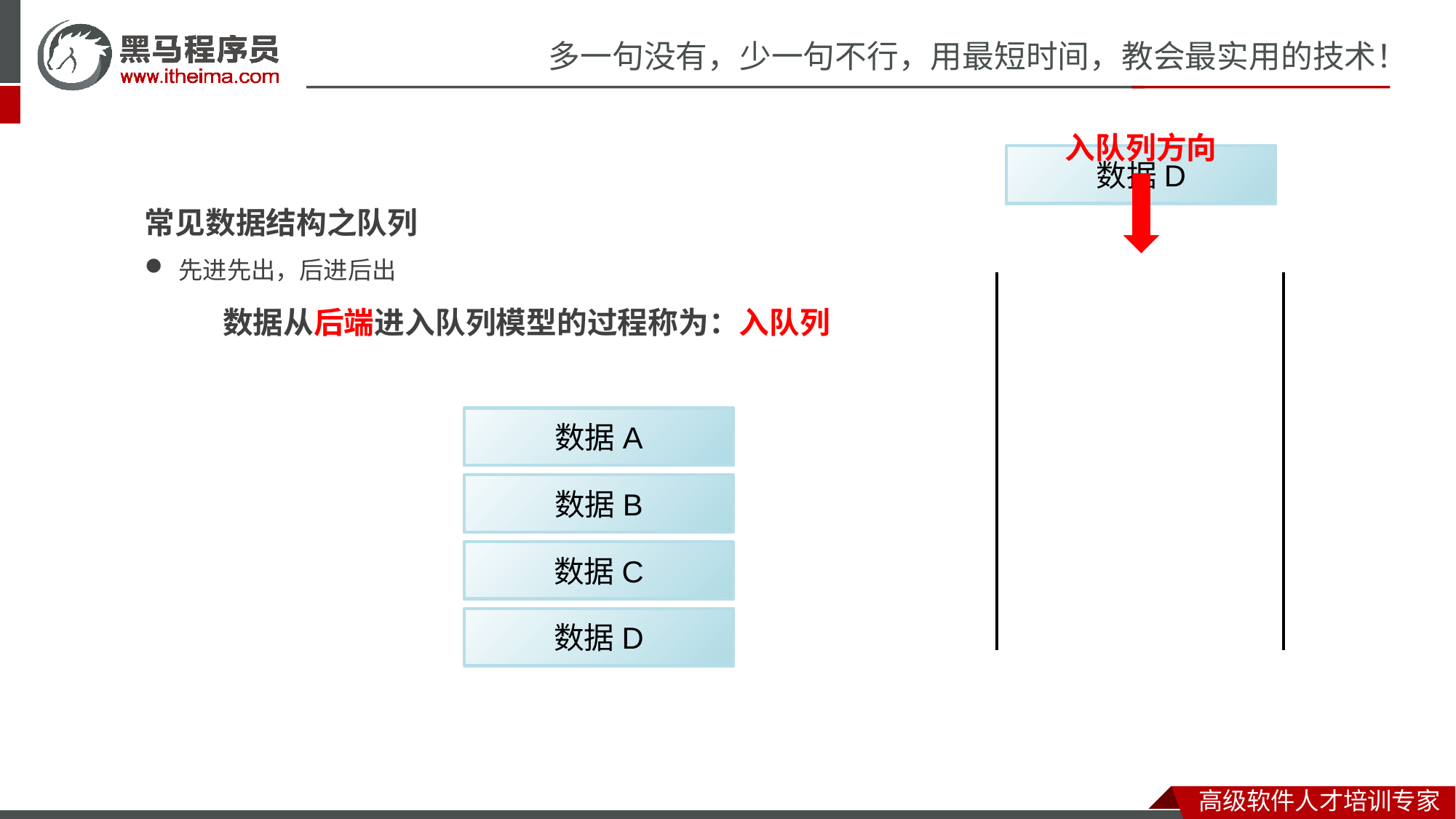

入队列方向

数据D
数据A
数据B
数据C
常见数据结构之队列
先进先出，后进后出
数据从后端进入队列模型的过程称为：入队列
数据A
数据B
数据C
数据D